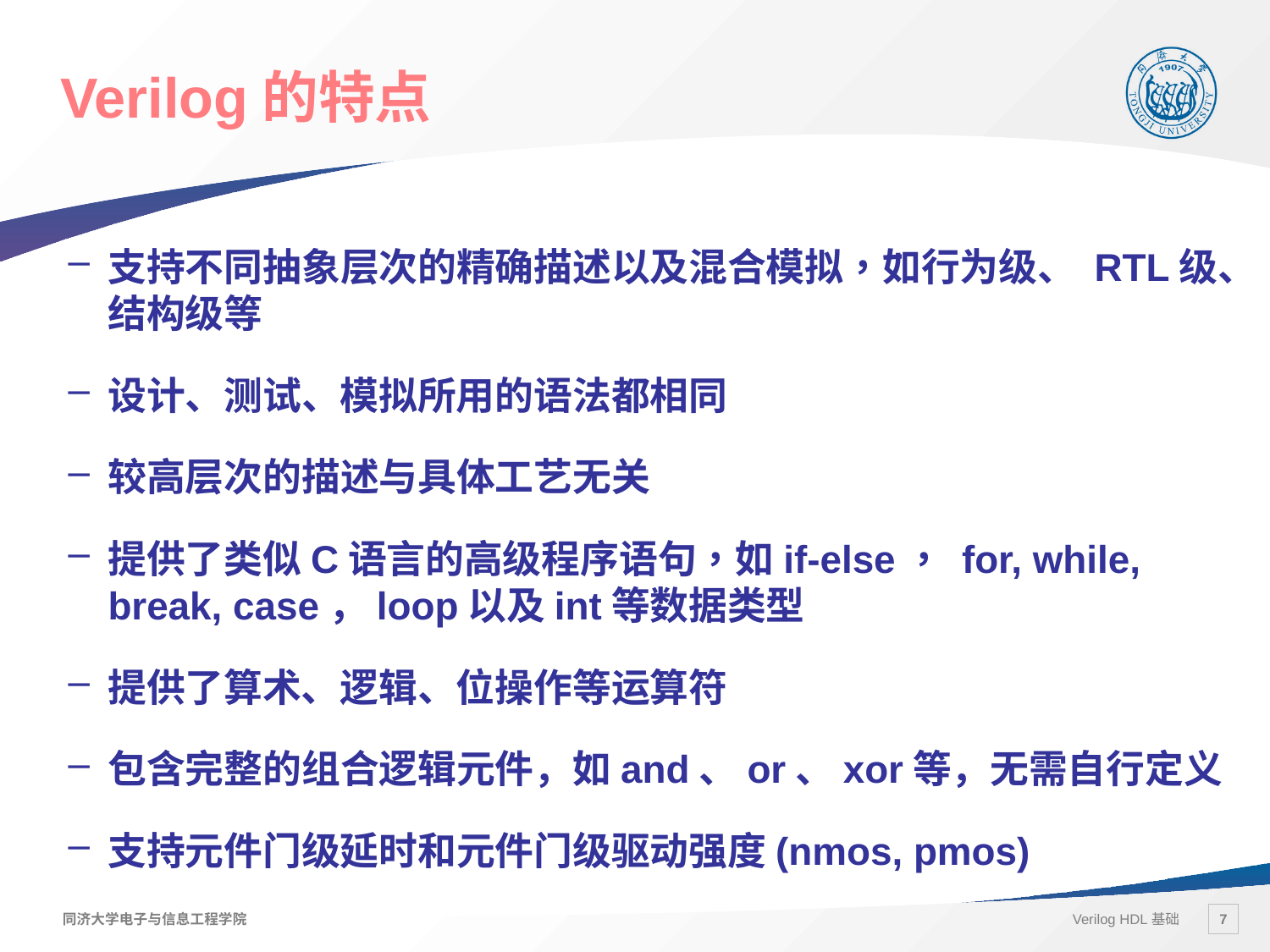

# Verilog的特点
支持不同抽象层次的精确描述以及混合模拟，如行为级、 RTL级、结构级等
设计、测试、模拟所用的语法都相同
较高层次的描述与具体工艺无关
提供了类似C语言的高级程序语句，如if-else， for, while, break, case，loop以及int等数据类型
提供了算术、逻辑、位操作等运算符
包含完整的组合逻辑元件，如and、or、xor等，无需自行定义
支持元件门级延时和元件门级驱动强度(nmos, pmos)